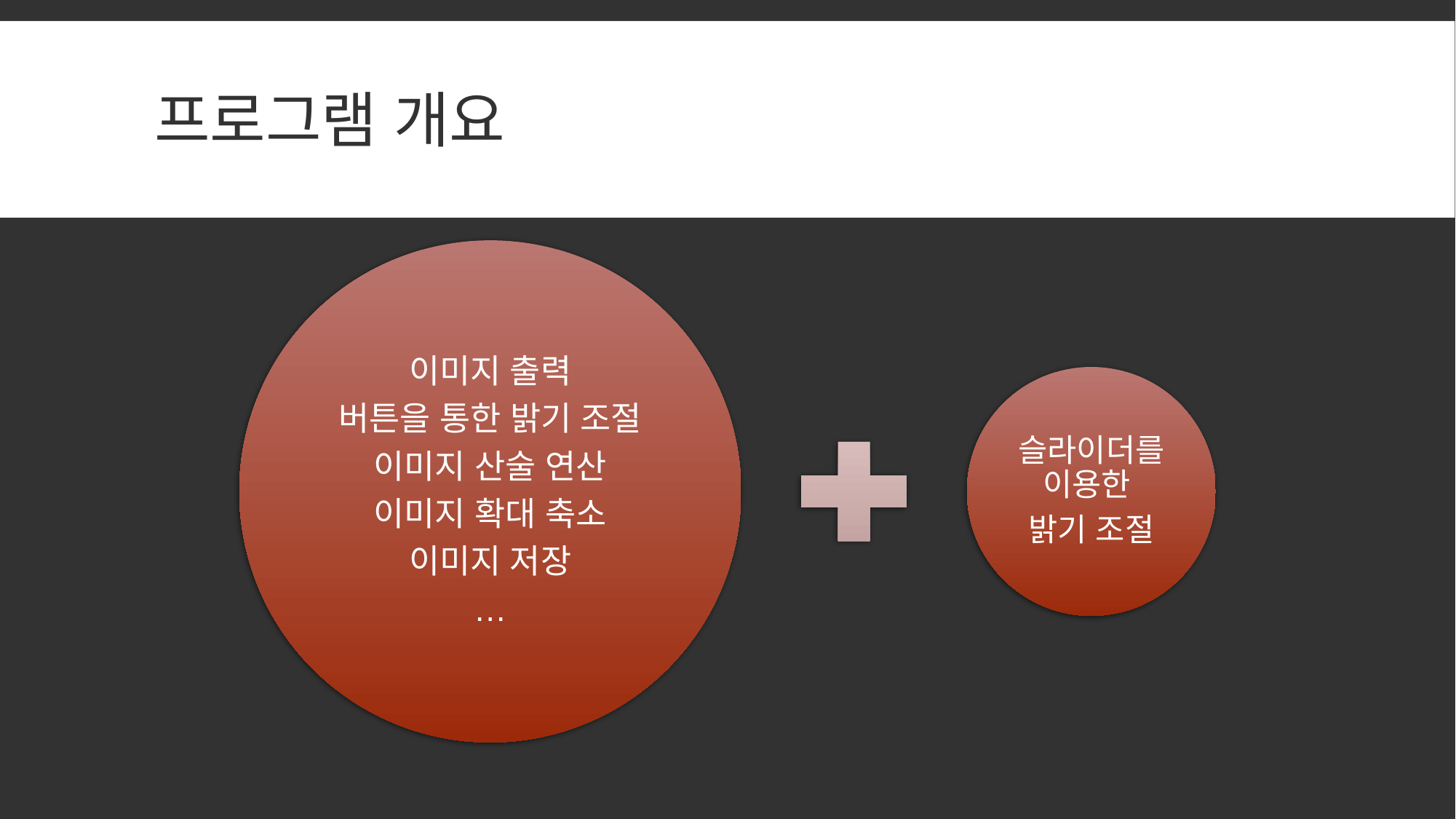

# 프로그램 개요
이미지 출력
버튼을 통한 밝기 조절
이미지 산술 연산
이미지 확대 축소
이미지 저장
…

슬라이더를 이용한
밝기 조절